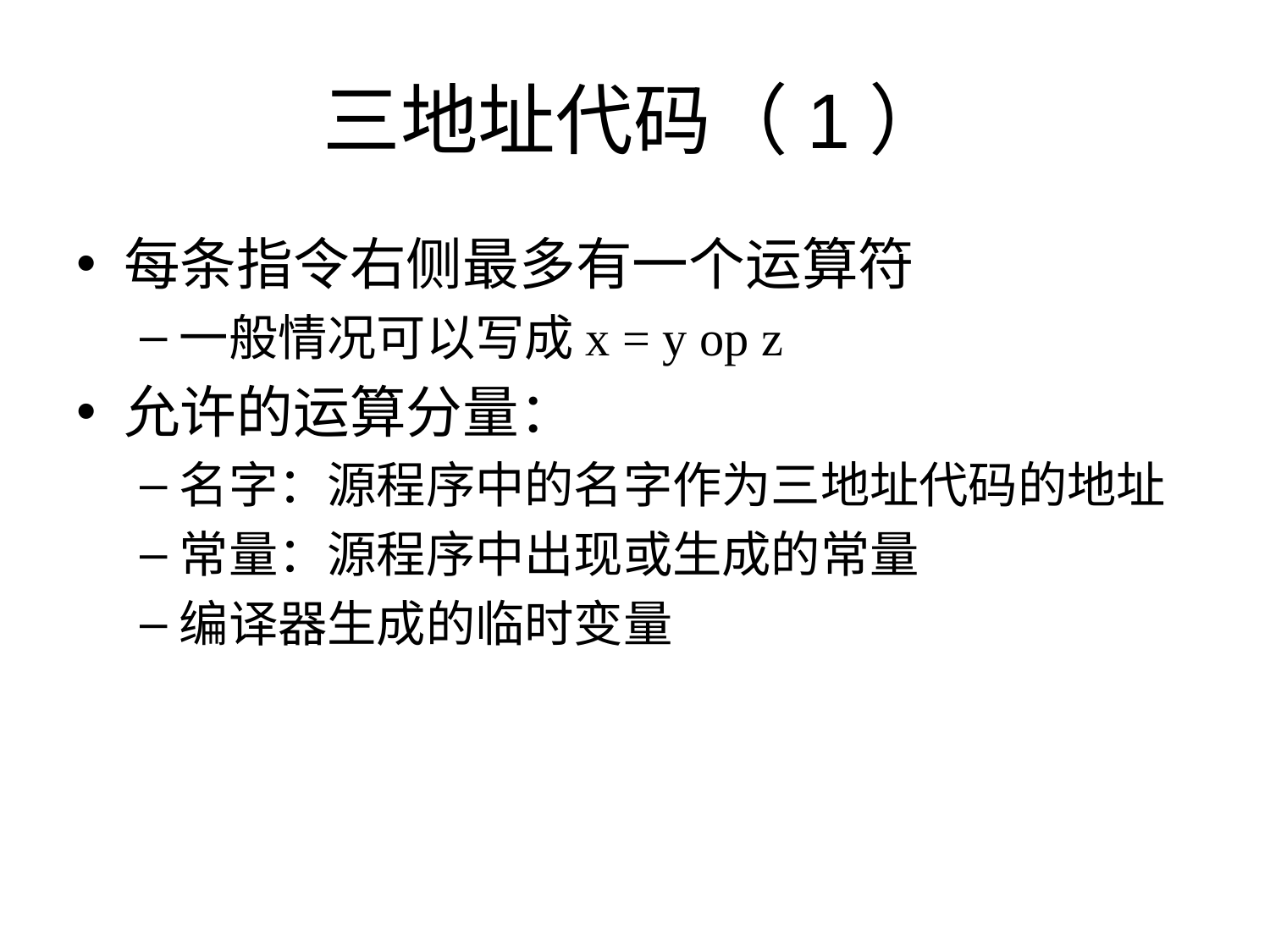

# 三地址代码（1）
每条指令右侧最多有一个运算符
一般情况可以写成x = y op z
允许的运算分量：
名字：源程序中的名字作为三地址代码的地址
常量：源程序中出现或生成的常量
编译器生成的临时变量